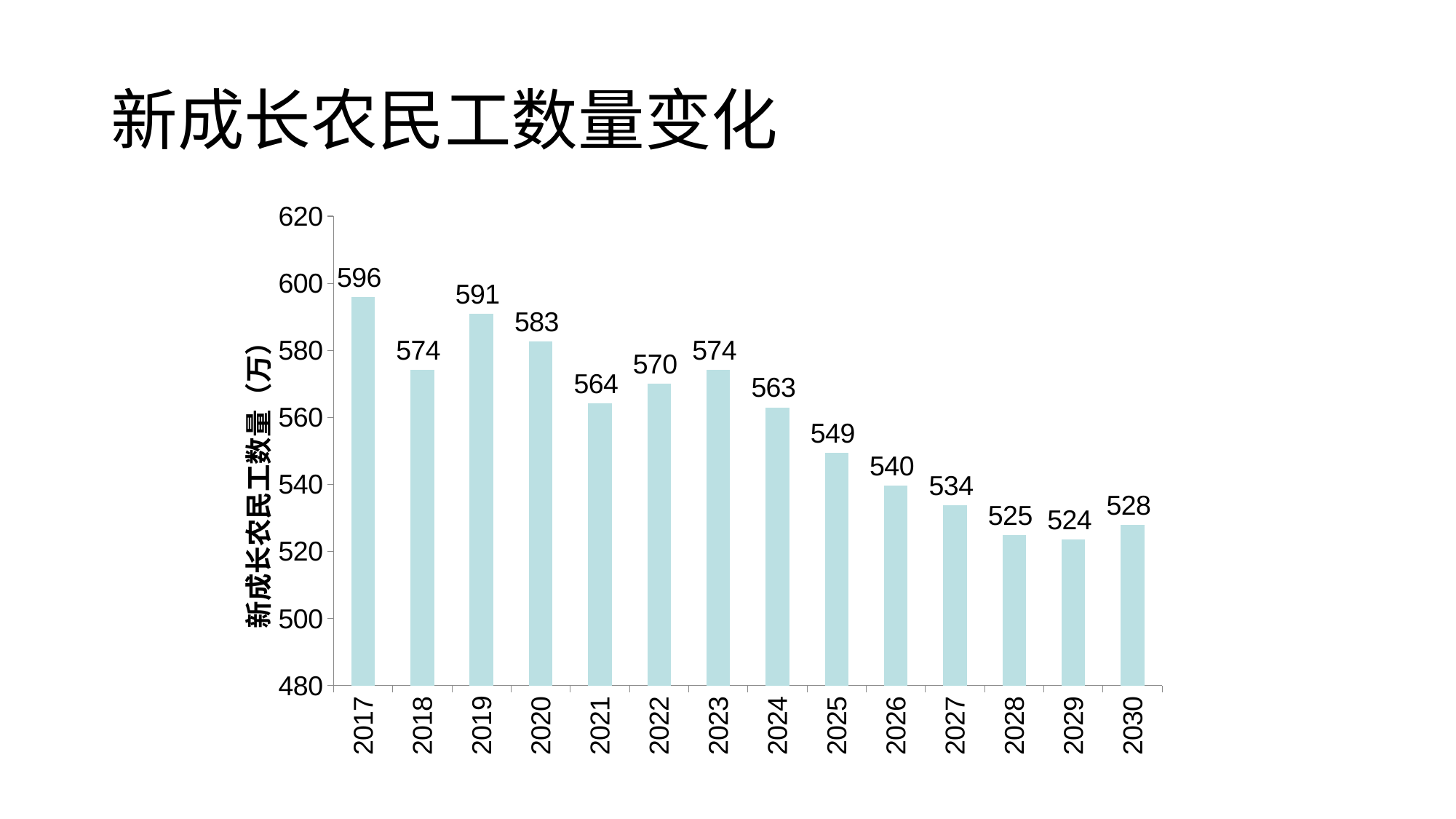

# 新成长农民工数量变化

### Chart

| Category |  |
|---|---|
| 2017 | 595.878402988244 |
| 2018 | 574.130212230663 |
| 2019 | 590.823080862946 |
| 2020 | 582.635395183816 |
| 2021 | 564.175285118773 |
| 2022 | 570.031373686664 |
| 2023 | 574.082363984373 |
| 2024 | 562.990625186479 |
| 2025 | 549.414230595265 |
| 2026 | 539.739116885992 |
| 2027 | 533.686832217701 |
| 2028 | 524.793211334549 |
| 2029 | 523.521236063597 |
| 2030 | 527.911781626518 |